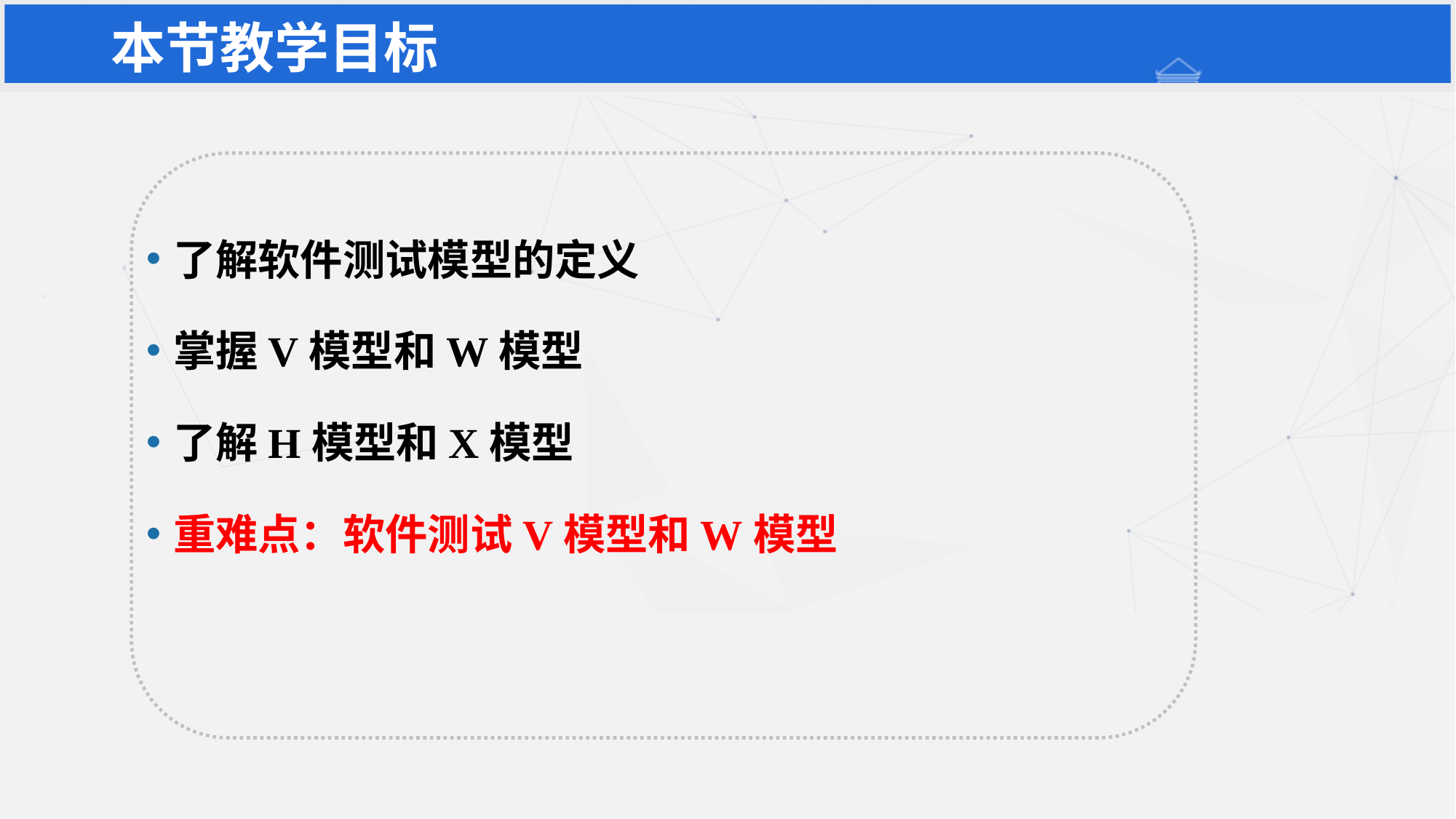

# 本节教学目标

了解软件测试模型的定义
掌握V模型和W模型
了解H模型和X模型
重难点：软件测试V模型和W模型